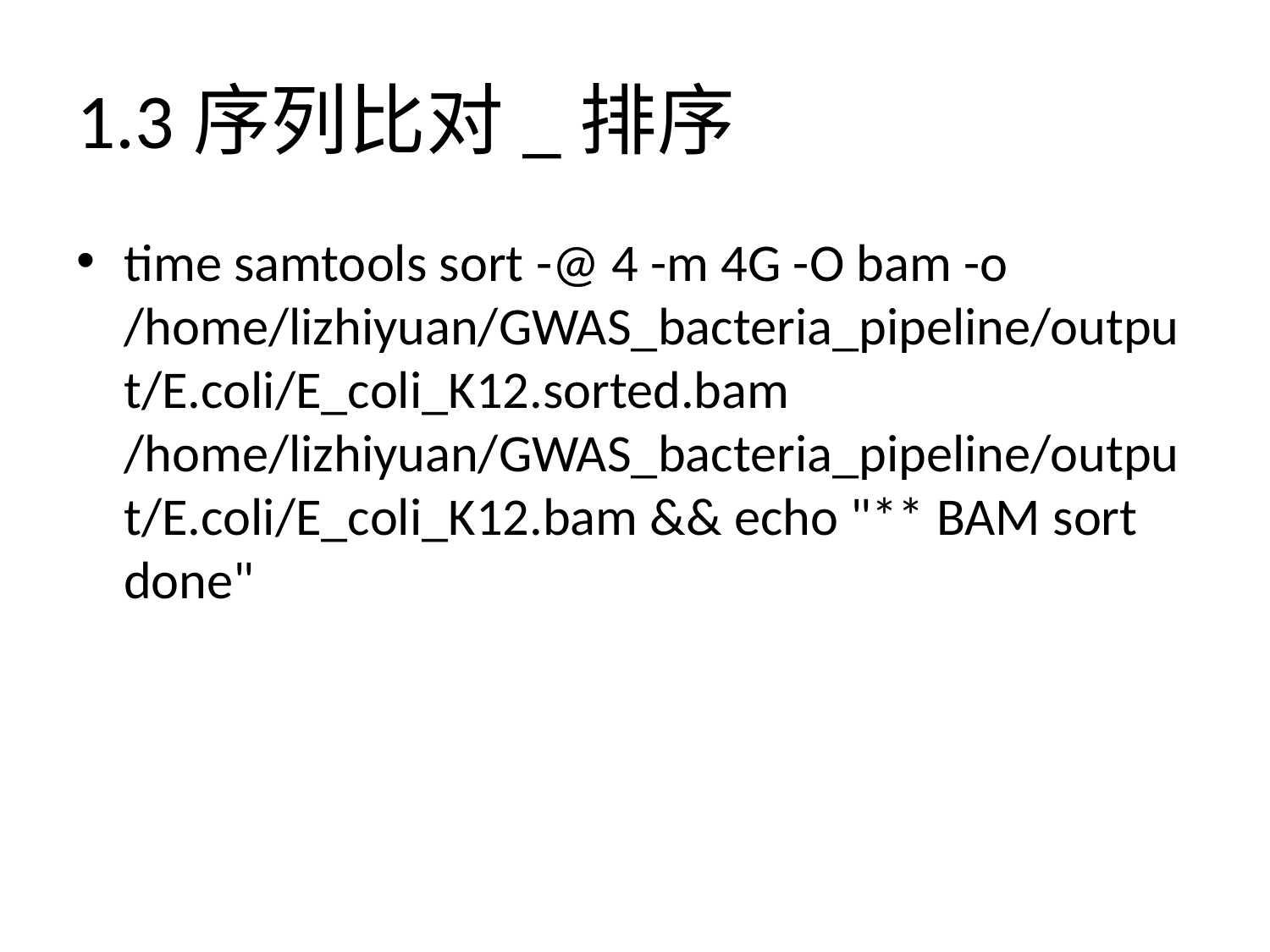

# 1.3序列比对_排序
time samtools sort -@ 4 -m 4G -O bam -o /home/lizhiyuan/GWAS_bacteria_pipeline/output/E.coli/E_coli_K12.sorted.bam /home/lizhiyuan/GWAS_bacteria_pipeline/output/E.coli/E_coli_K12.bam && echo "** BAM sort done"